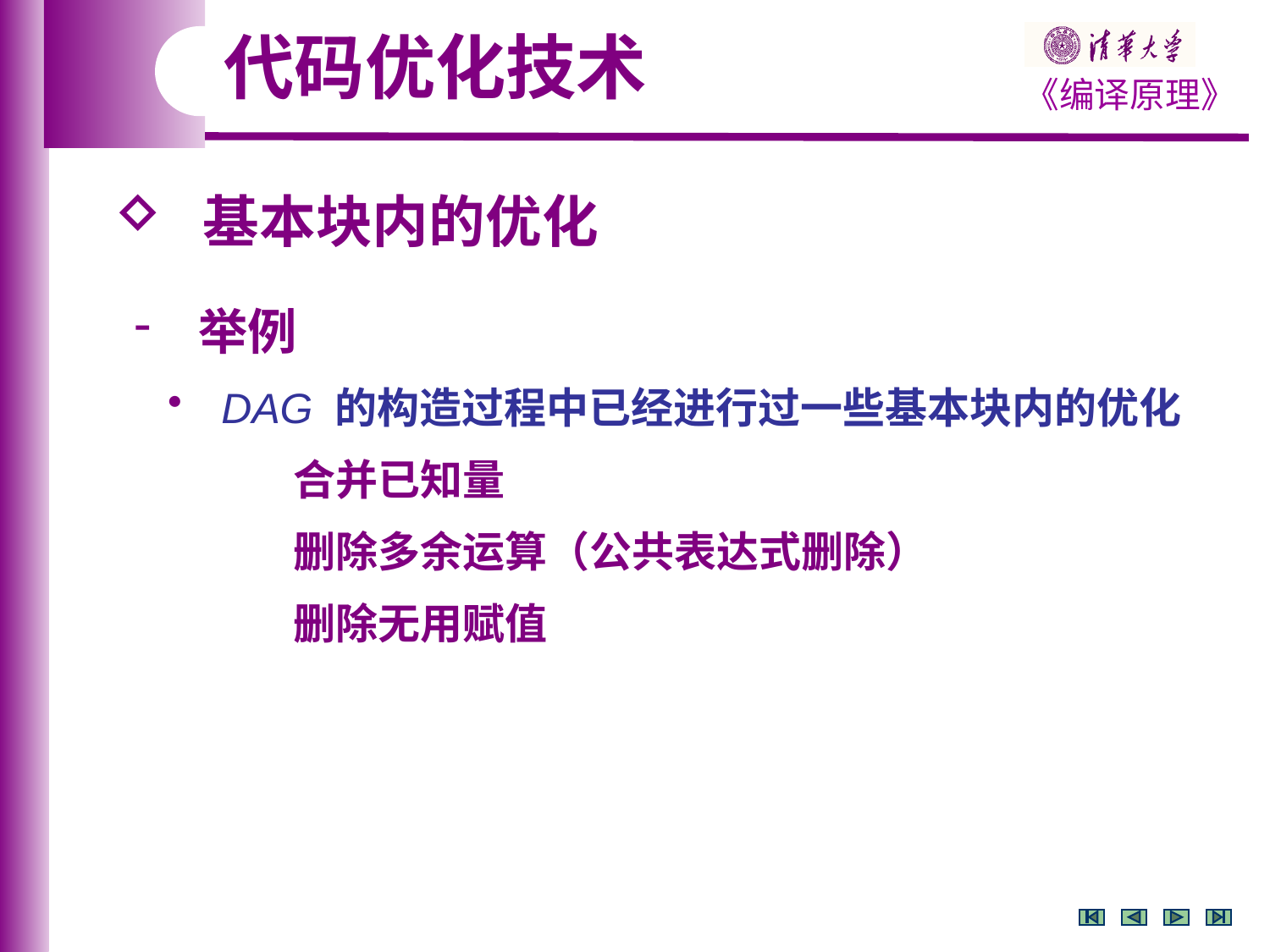

代码优化技术
  基本块内的优化
  举例

  DAG 的构造过程中已经进行过一些基本块内的优化

         合并已知量

         删除多余运算（公共表达式删除）

         删除无用赋值